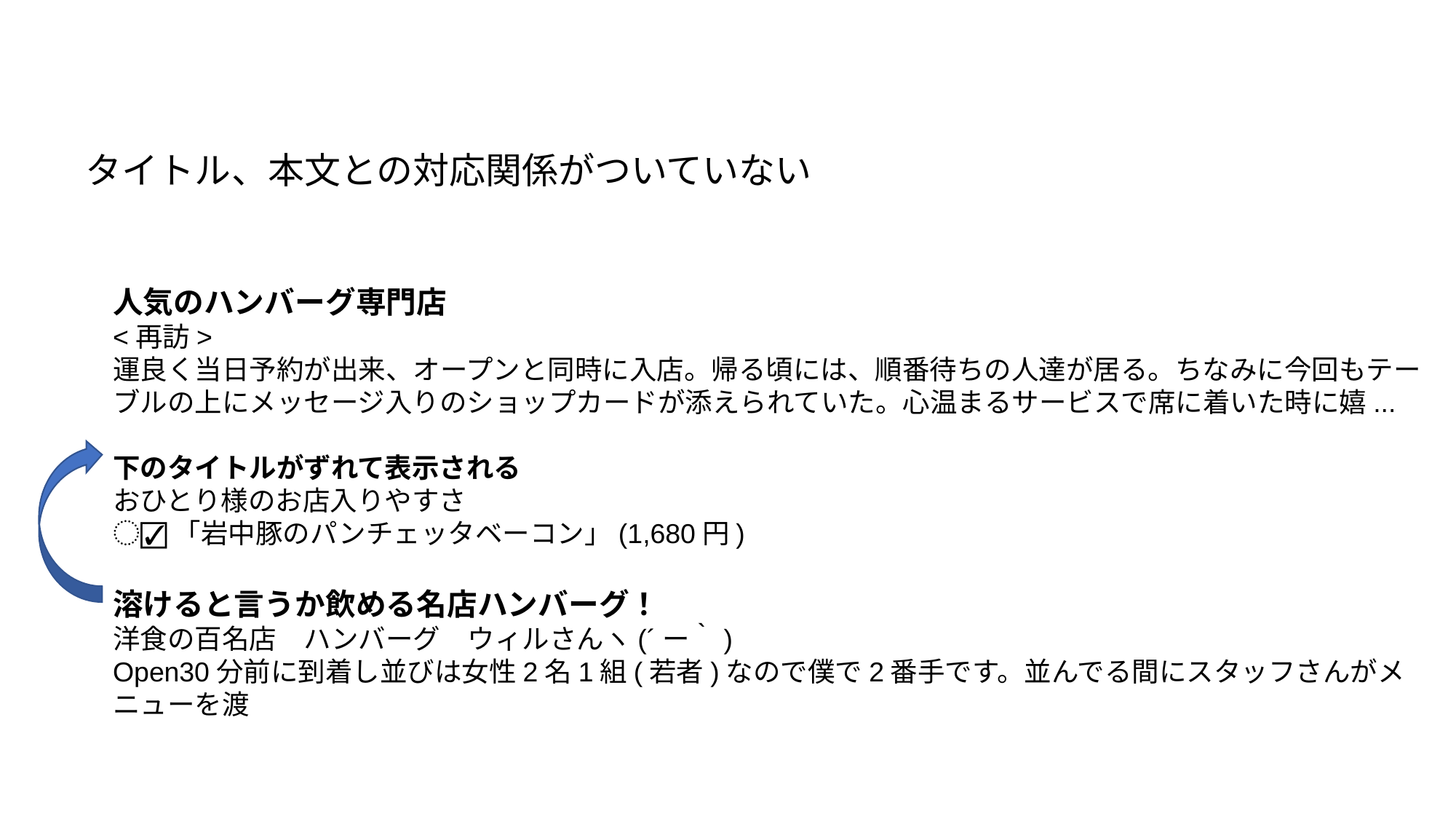

タイトル、本文との対応関係がついていない
人気のハンバーグ専門店
<再訪>
運良く当日予約が出来、オープンと同時に入店。帰る頃には、順番待ちの人達が居る。ちなみに今回もテーブルの上にメッセージ入りのショップカードが添えられていた。心温まるサービスで席に着いた時に嬉...

下のタイトルがずれて表示される
おひとり様のお店入りやすさ
︎︎︎︎☑︎「岩中豚のパンチェッタベーコン」(1,680円)

溶けると言うか飲める名店ハンバーグ！
洋食の百名店　ハンバーグ　ウィルさんヽ(´ー｀)
Open30分前に到着し並びは女性2名1組(若者)なので僕で2番手です。並んでる間にスタッフさんがメニューを渡